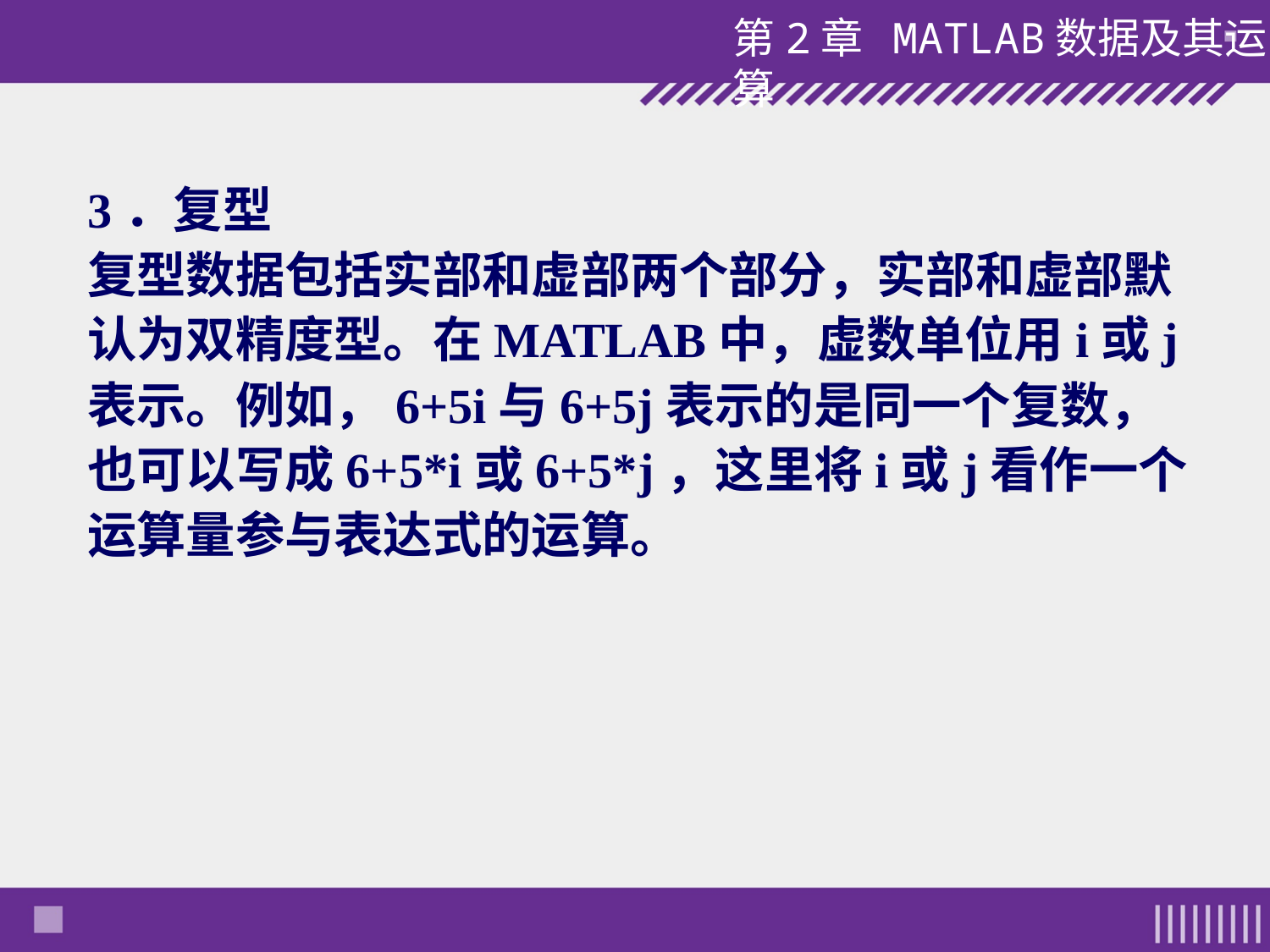

3．复型
复型数据包括实部和虚部两个部分，实部和虚部默认为双精度型。在MATLAB中，虚数单位用i或j表示。例如，6+5i与6+5j表示的是同一个复数，也可以写成6+5*i或6+5*j，这里将i或j看作一个运算量参与表达式的运算。